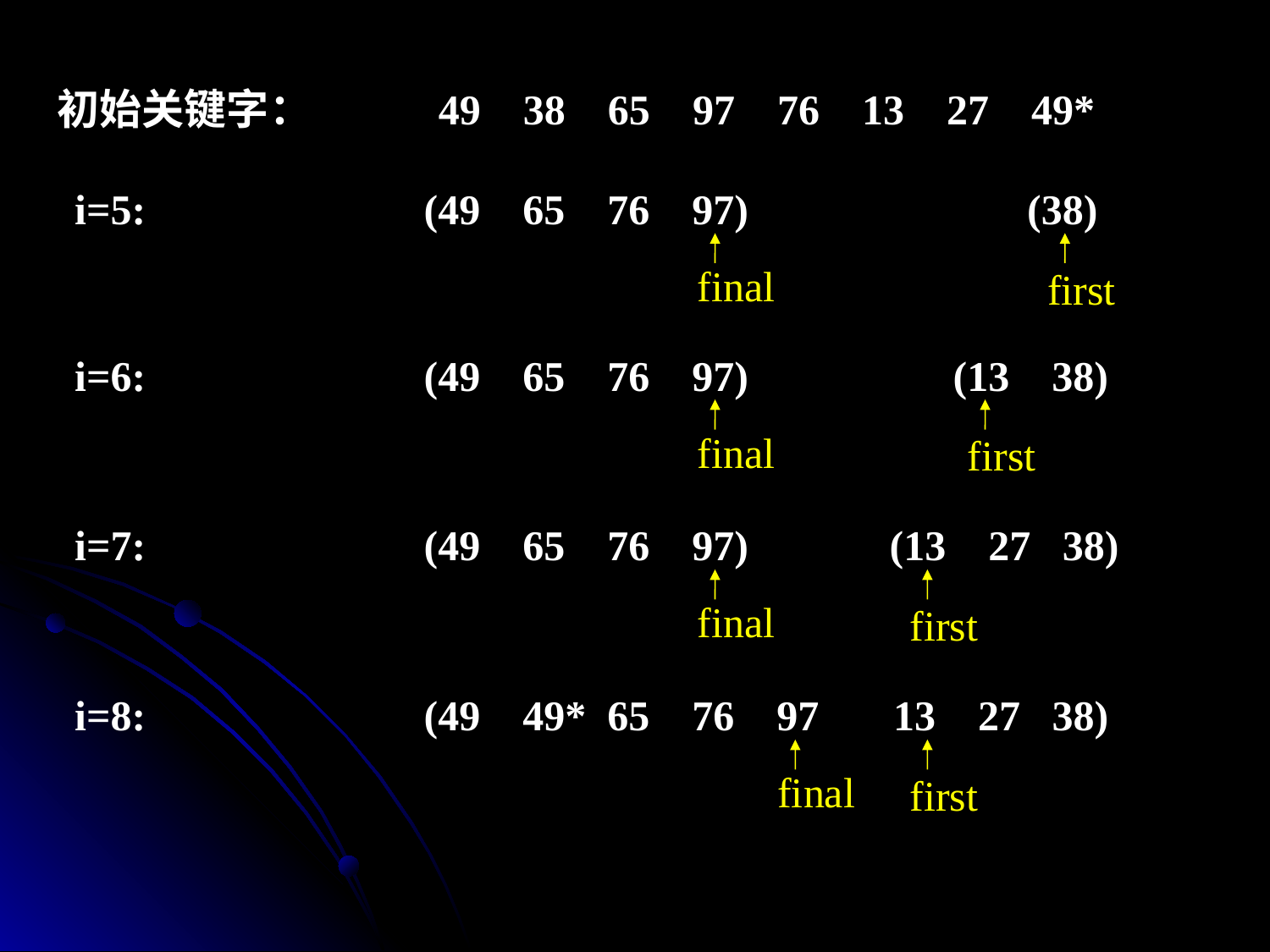

初始关键字：	49    38    65    97    76    13    27    49*
i=5:		         (49    65    76    97)	                  (38)

final
first
i=6:		         (49    65    76    97)	           (13    38)

final
first
i=7:		         (49    65    76    97)	     (13    27   38)

final
first
i=8:		         (49    49*  65    76    97       13    27   38)

final
first